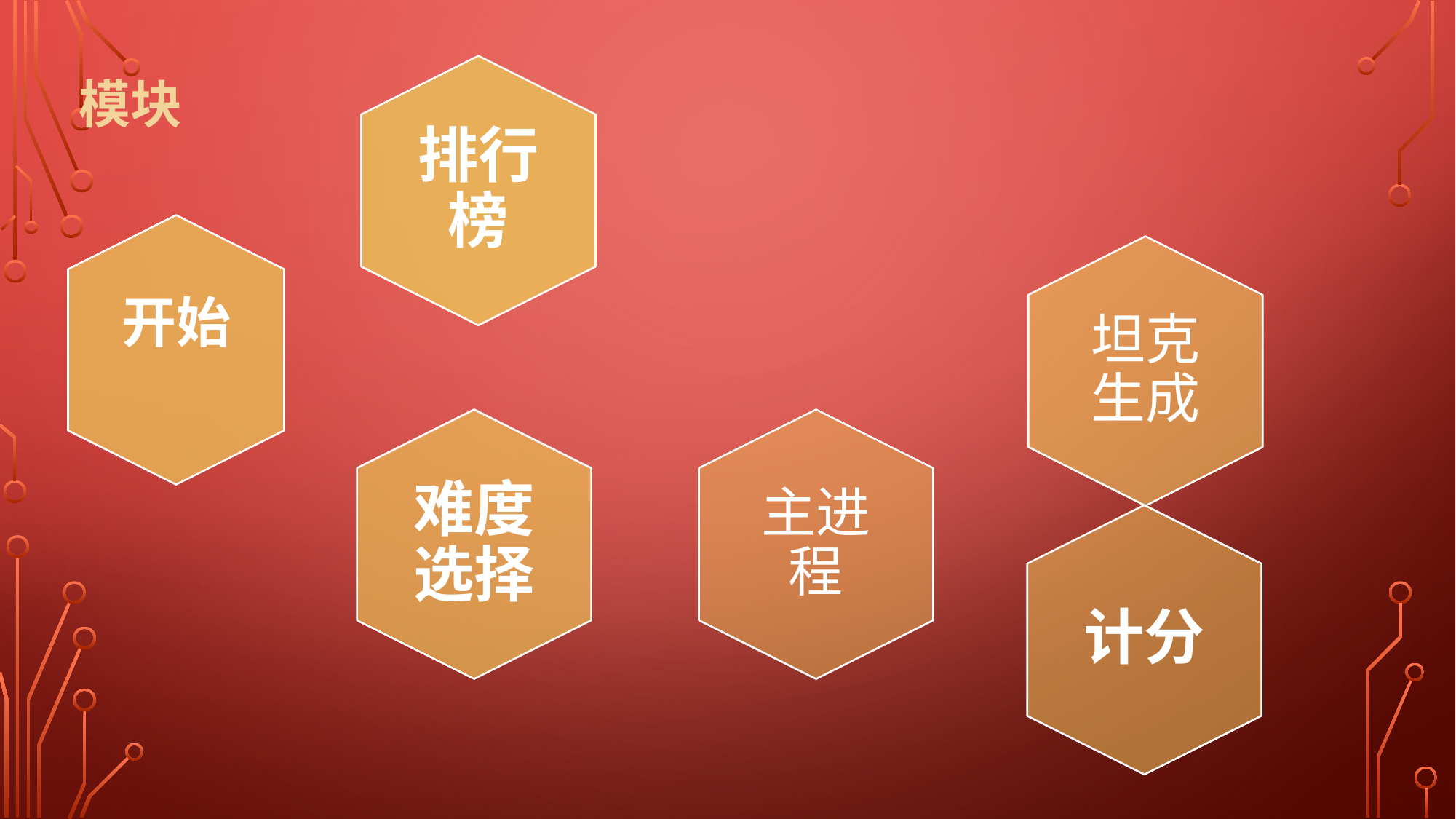

排行榜

开始

难度选择

坦克生成
计分

主进程
# 模块